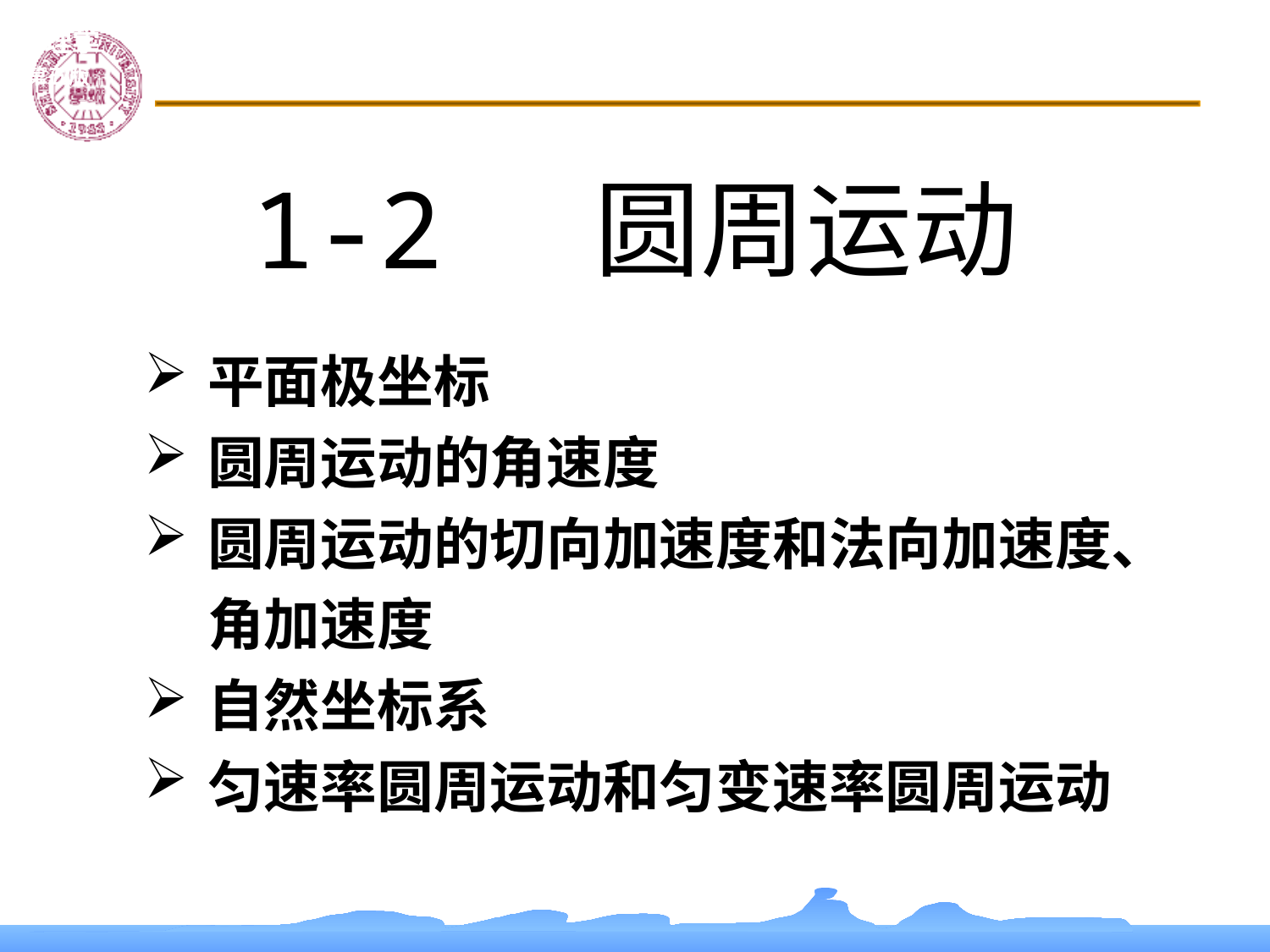

# 1-2  圆周运动
平面极坐标
圆周运动的角速度
圆周运动的切向加速度和法向加速度、角加速度
自然坐标系
匀速率圆周运动和匀变速率圆周运动